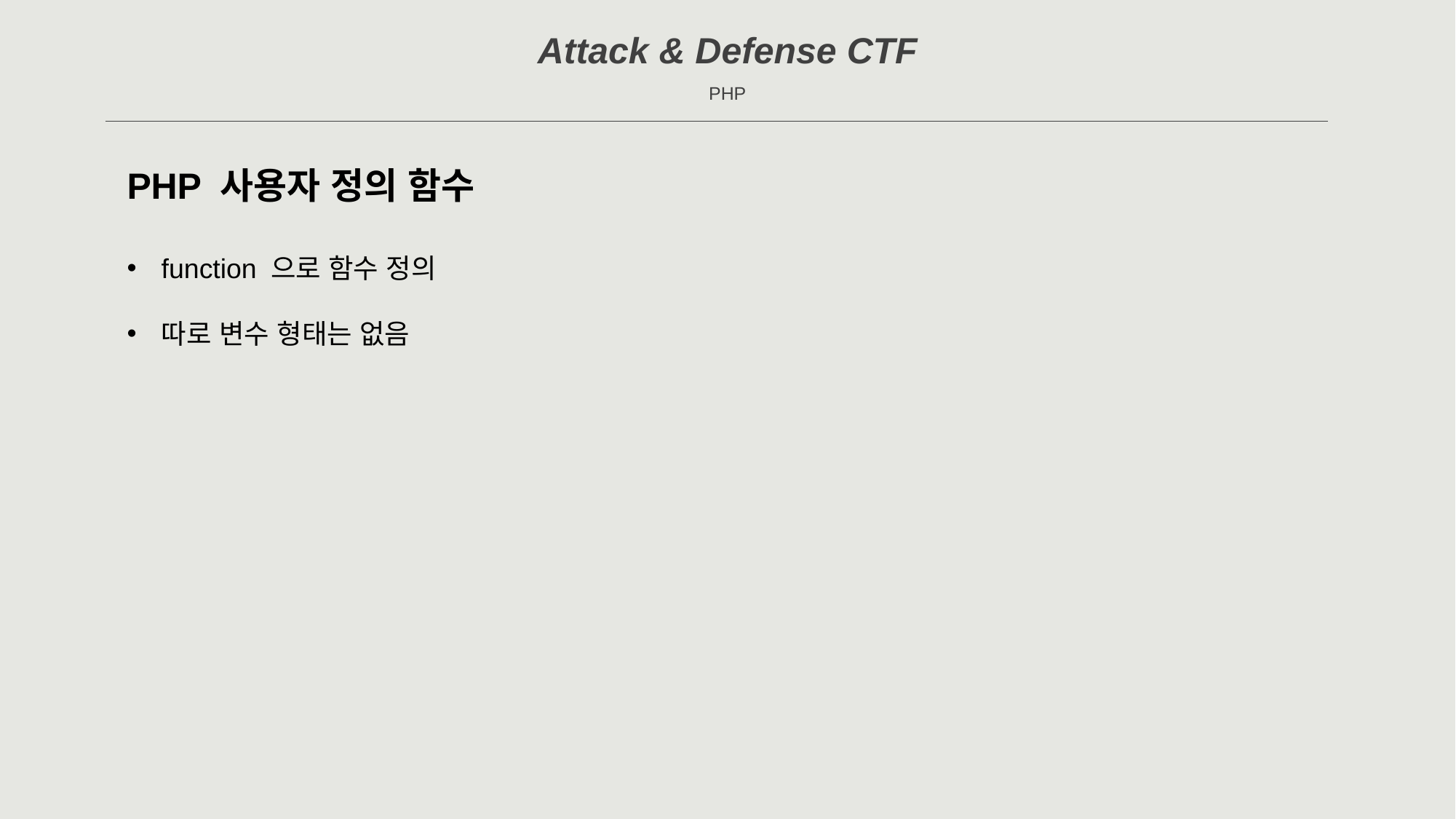

Attack & Defense CTF
PHP
PHP 사용자 정의 함수
function 으로 함수 정의
따로 변수 형태는 없음